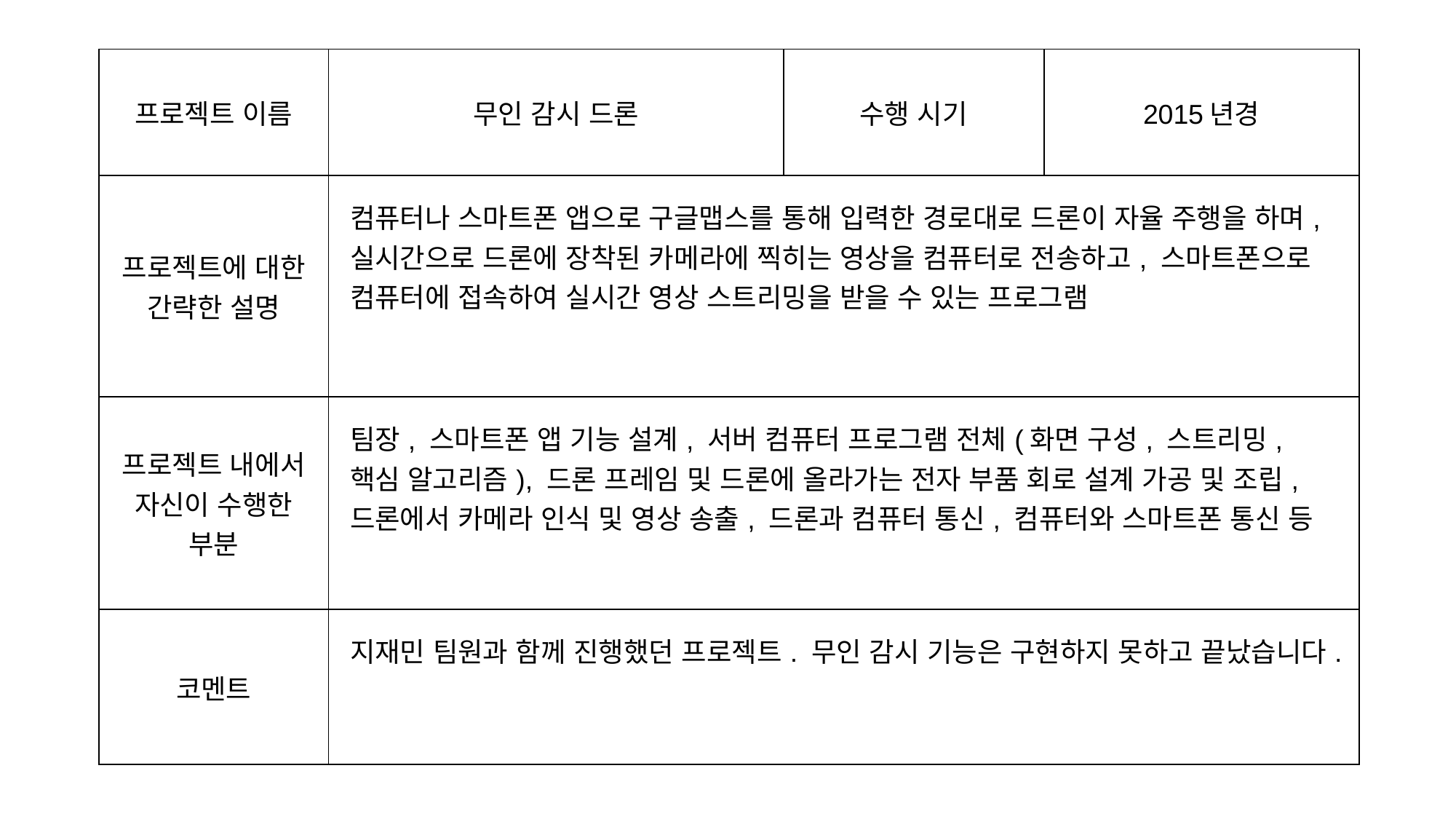

| 프로젝트 이름 | 무인 감시 드론 | 수행 시기 | 2015년경 |
| --- | --- | --- | --- |
| 프로젝트에 대한 간략한 설명 | 컴퓨터나 스마트폰 앱으로 구글맵스를 통해 입력한 경로대로 드론이 자율 주행을 하며, 실시간으로 드론에 장착된 카메라에 찍히는 영상을 컴퓨터로 전송하고, 스마트폰으로 컴퓨터에 접속하여 실시간 영상 스트리밍을 받을 수 있는 프로그램 |  |  |
| 프로젝트 내에서 자신이 수행한 부분 | 팀장, 스마트폰 앱 기능 설계, 서버 컴퓨터 프로그램 전체(화면 구성, 스트리밍, 핵심 알고리즘), 드론 프레임 및 드론에 올라가는 전자 부품 회로 설계 가공 및 조립, 드론에서 카메라 인식 및 영상 송출, 드론과 컴퓨터 통신, 컴퓨터와 스마트폰 통신 등 |  |  |
| 코멘트 | 지재민 팀원과 함께 진행했던 프로젝트. 무인 감시 기능은 구현하지 못하고 끝났습니다. |  |  |